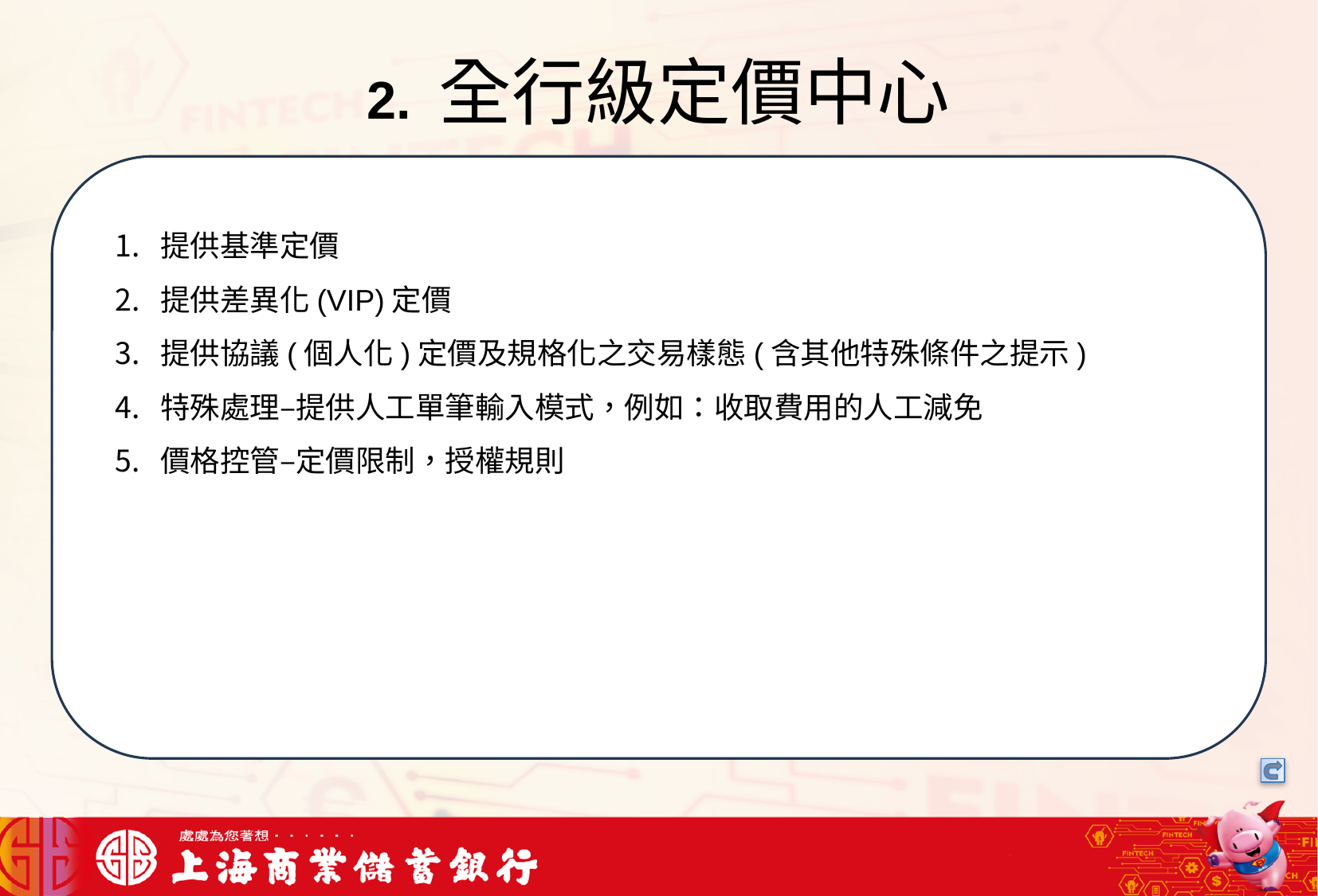

# 2. 全行級定價中心
我們可以將信用卡相關資料存在一個檔案中，將這些檔案中的文字進行詞向量的轉換，把文字轉成數字向量存在向量資料庫中，透過檢索器在向量資料庫搜尋與用戶問題最接近的資訊，透過生成器，生成最合適的答案回覆用戶
提供基準定價
提供差異化(VIP)定價
提供協議(個人化)定價及規格化之交易樣態(含其他特殊條件之提示)
特殊處理–提供人工單筆輸入模式，例如：收取費用的人工減免
價格控管–定價限制，授權規則